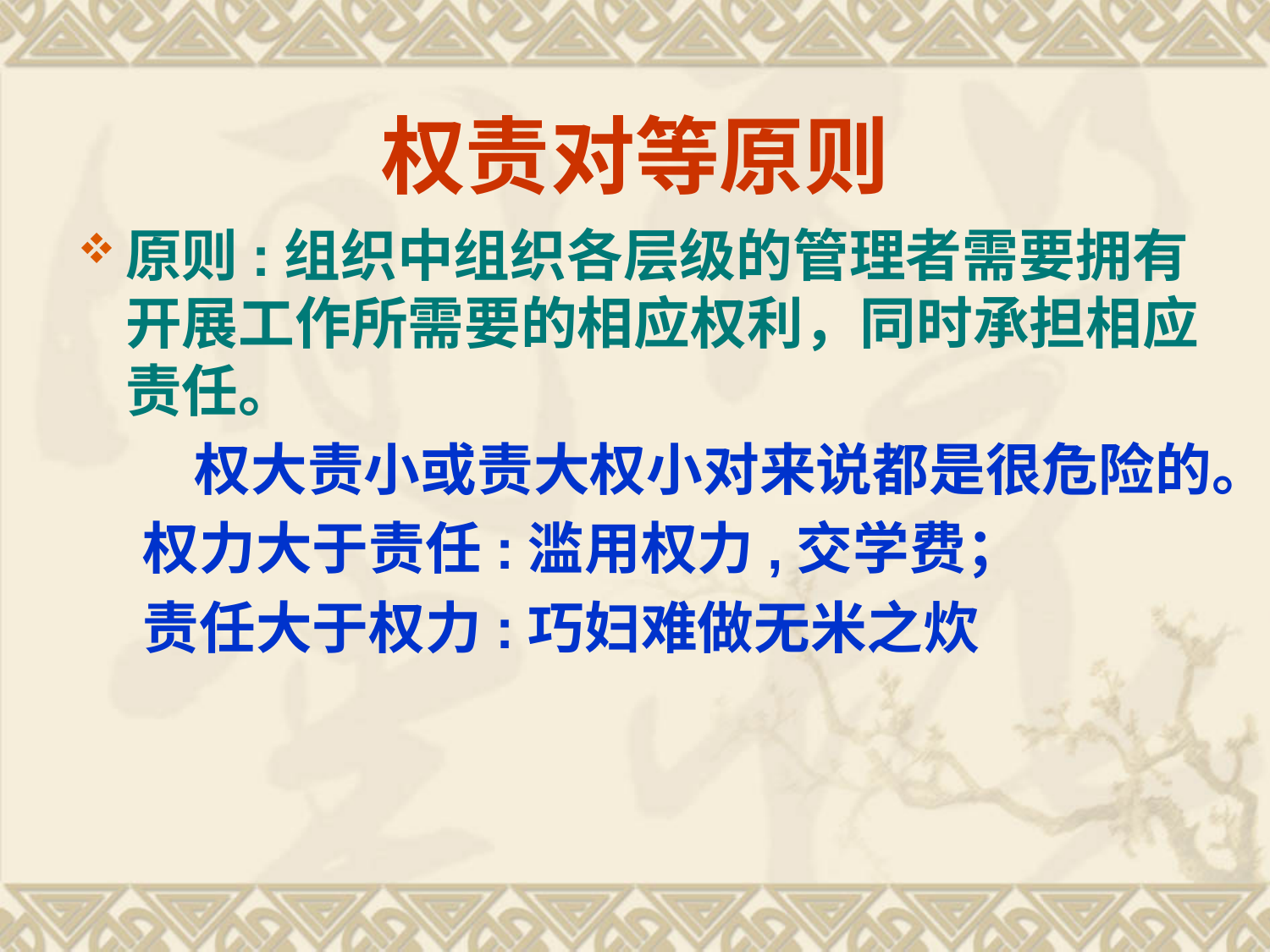

# 权责对等原则
原则:组织中组织各层级的管理者需要拥有开展工作所需要的相应权利，同时承担相应责任。
        权大责小或责大权小对来说都是很危险的。
    权力大于责任:滥用权力,交学费；
    责任大于权力:巧妇难做无米之炊